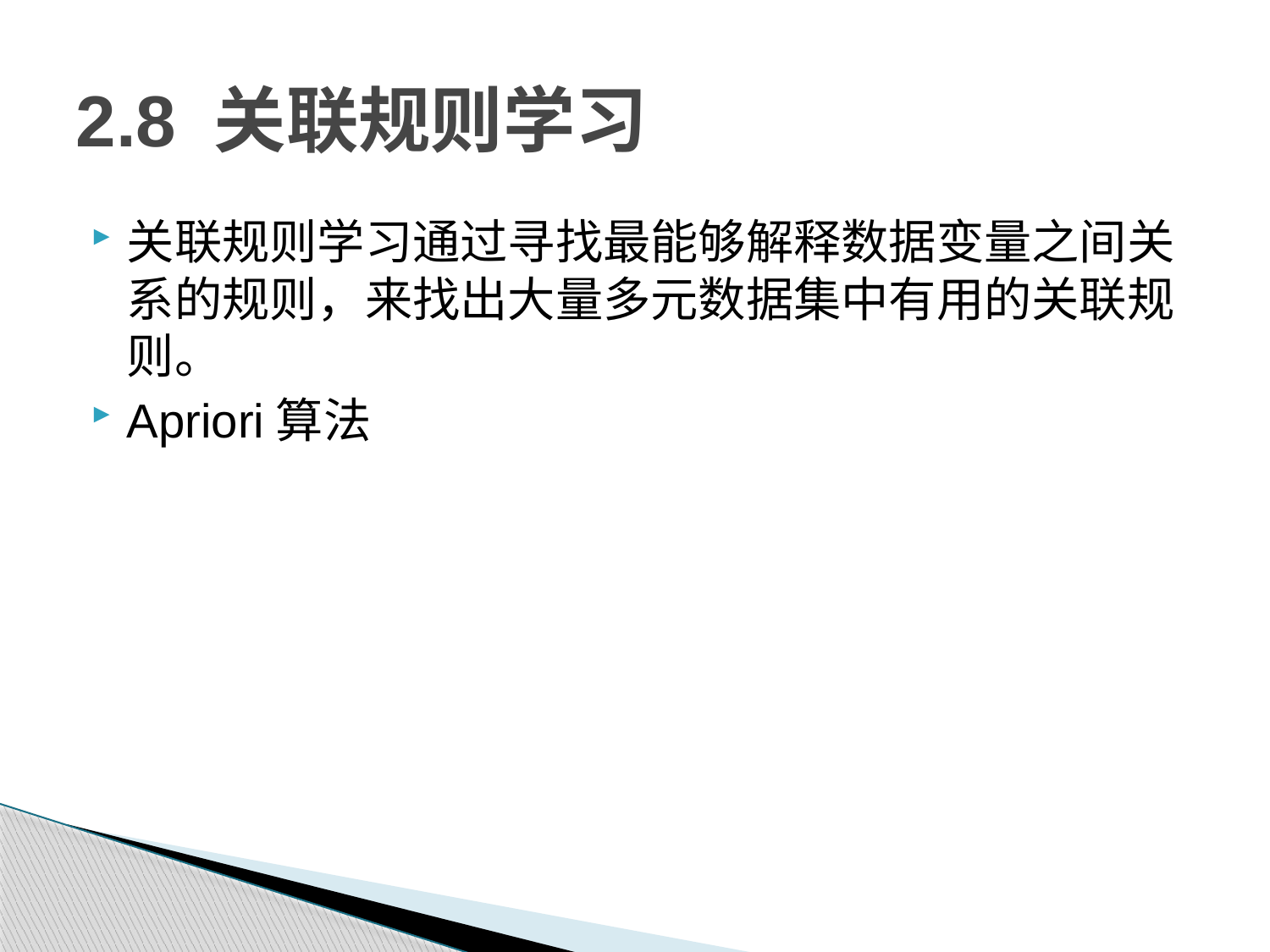

# 2.8 关联规则学习
关联规则学习通过寻找最能够解释数据变量之间关系的规则，来找出大量多元数据集中有用的关联规则。
Apriori算法